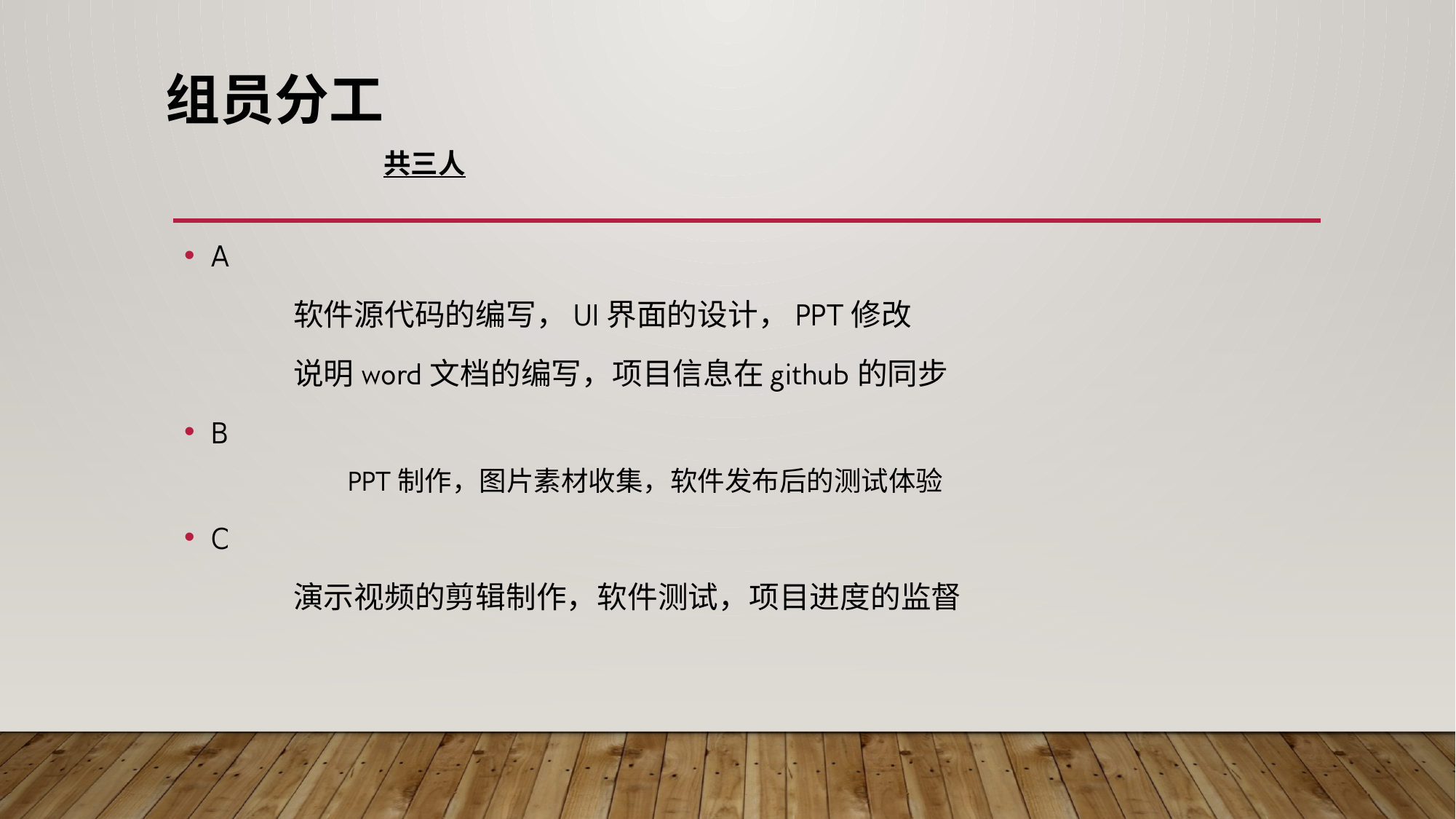

# 组员分工 共三人
A
	软件源代码的编写，UI界面的设计，PPT修改
	说明word文档的编写，项目信息在github的同步
B
 	PPT制作，图片素材收集，软件发布后的测试体验
C
	演示视频的剪辑制作，软件测试，项目进度的监督